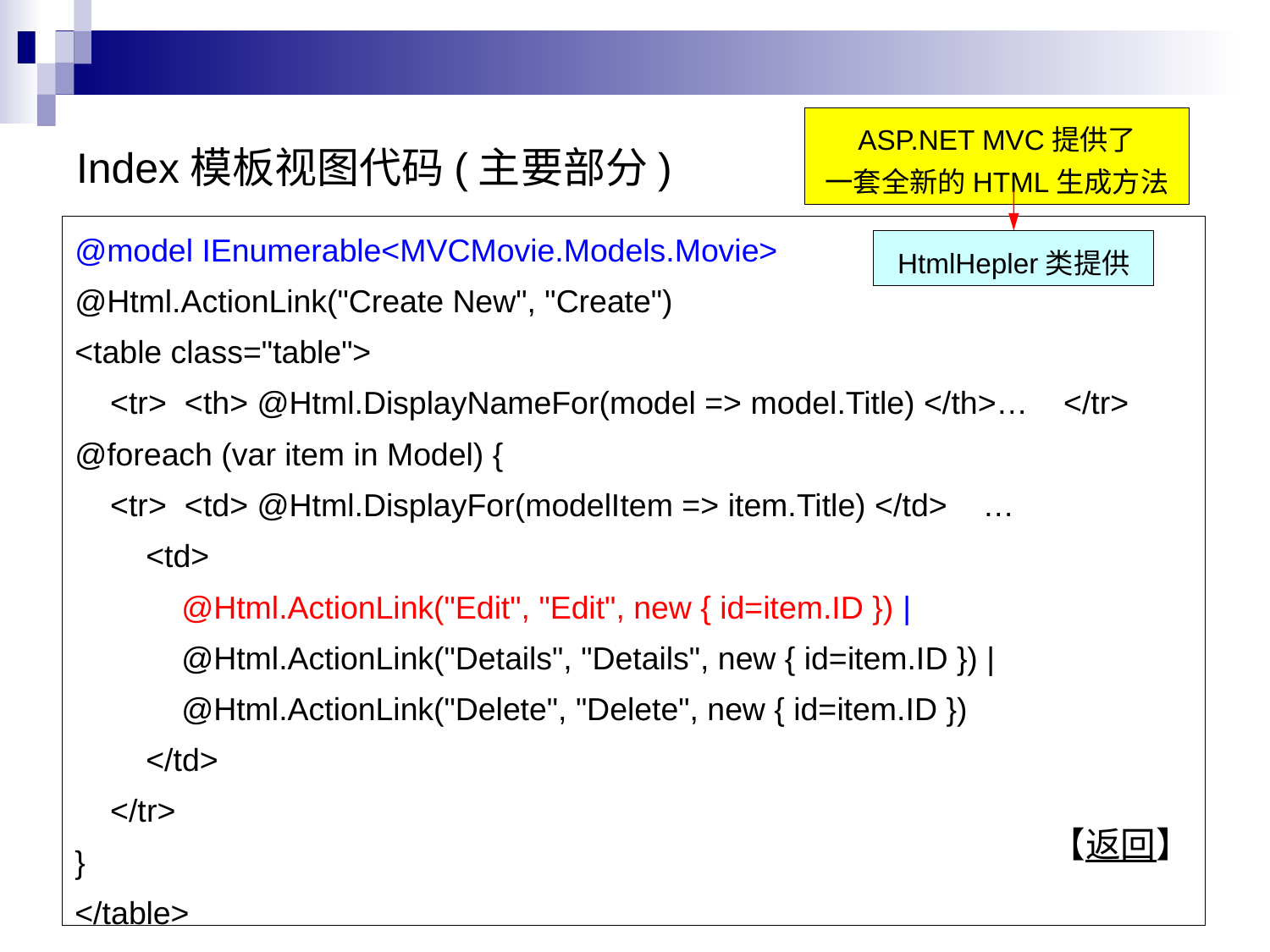

ASP.NET MVC提供了
一套全新的HTML生成方法
Index模板视图代码(主要部分)
@model IEnumerable<MVCMovie.Models.Movie>
@Html.ActionLink("Create New", "Create")
<table class="table">
    <tr>  <th> @Html.DisplayNameFor(model => model.Title) </th>…    </tr>
@foreach (var item in Model) {
    <tr>  <td> @Html.DisplayFor(modelItem => item.Title) </td>    …
        <td>
            @Html.ActionLink("Edit", "Edit", new { id=item.ID }) |
            @Html.ActionLink("Details", "Details", new { id=item.ID }) |
            @Html.ActionLink("Delete", "Delete", new { id=item.ID })
        </td>
    </tr>
}
</table>
HtmlHepler类提供
【返回】